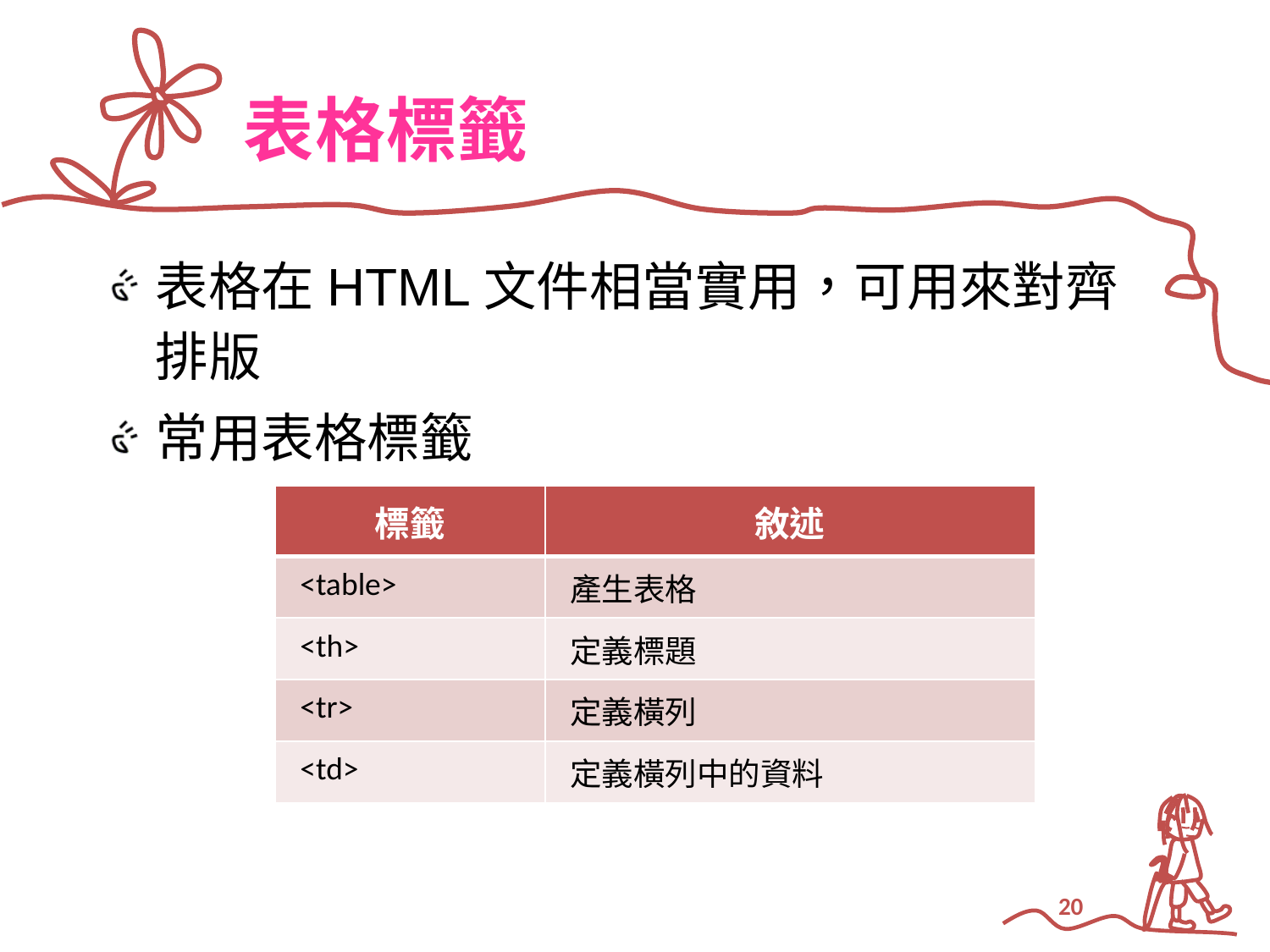

# 表格標籤
表格在HTML文件相當實用，可用來對齊排版
常用表格標籤

| 標籤 | 敘述 |
| --- | --- |
| <table> | 產生表格 |
| <th> | 定義標題 |
| <tr> | 定義橫列 |
| <td> | 定義橫列中的資料 |
20